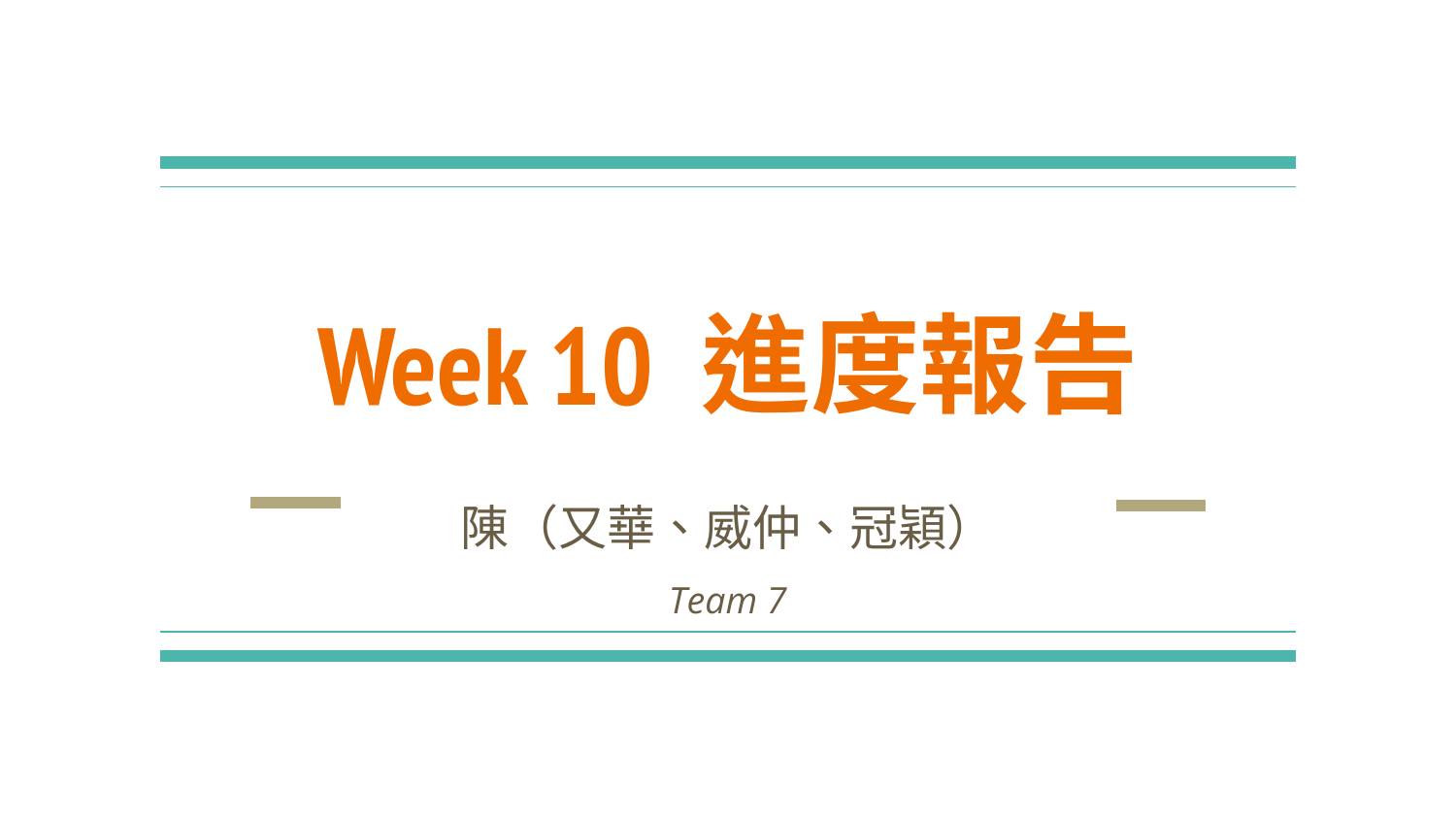

# Week 10 進度報告
陳（又華、威仲、冠穎）
Team 7